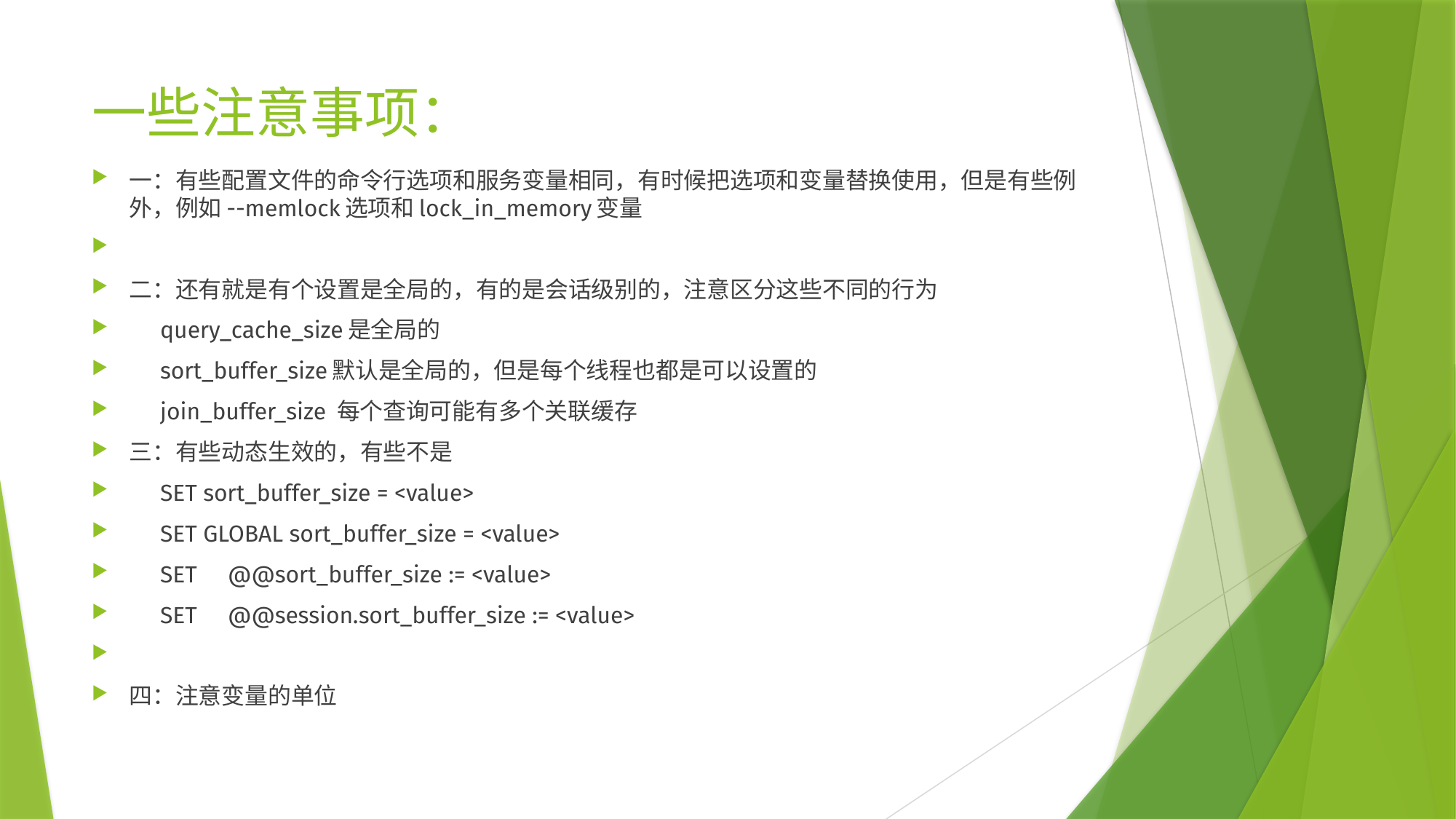

# 一些注意事项：
一：有些配置文件的命令行选项和服务变量相同，有时候把选项和变量替换使用，但是有些例外，例如--memlock选项和lock_in_memory变量

二：还有就是有个设置是全局的，有的是会话级别的，注意区分这些不同的行为
     query_cache_size是全局的
     sort_buffer_size默认是全局的，但是每个线程也都是可以设置的
     join_buffer_size 每个查询可能有多个关联缓存
三：有些动态生效的，有些不是
     SET sort_buffer_size = <value>
     SET GLOBAL sort_buffer_size = <value>
     SET     @@sort_buffer_size := <value>
     SET     @@session.sort_buffer_size := <value>

四：注意变量的单位